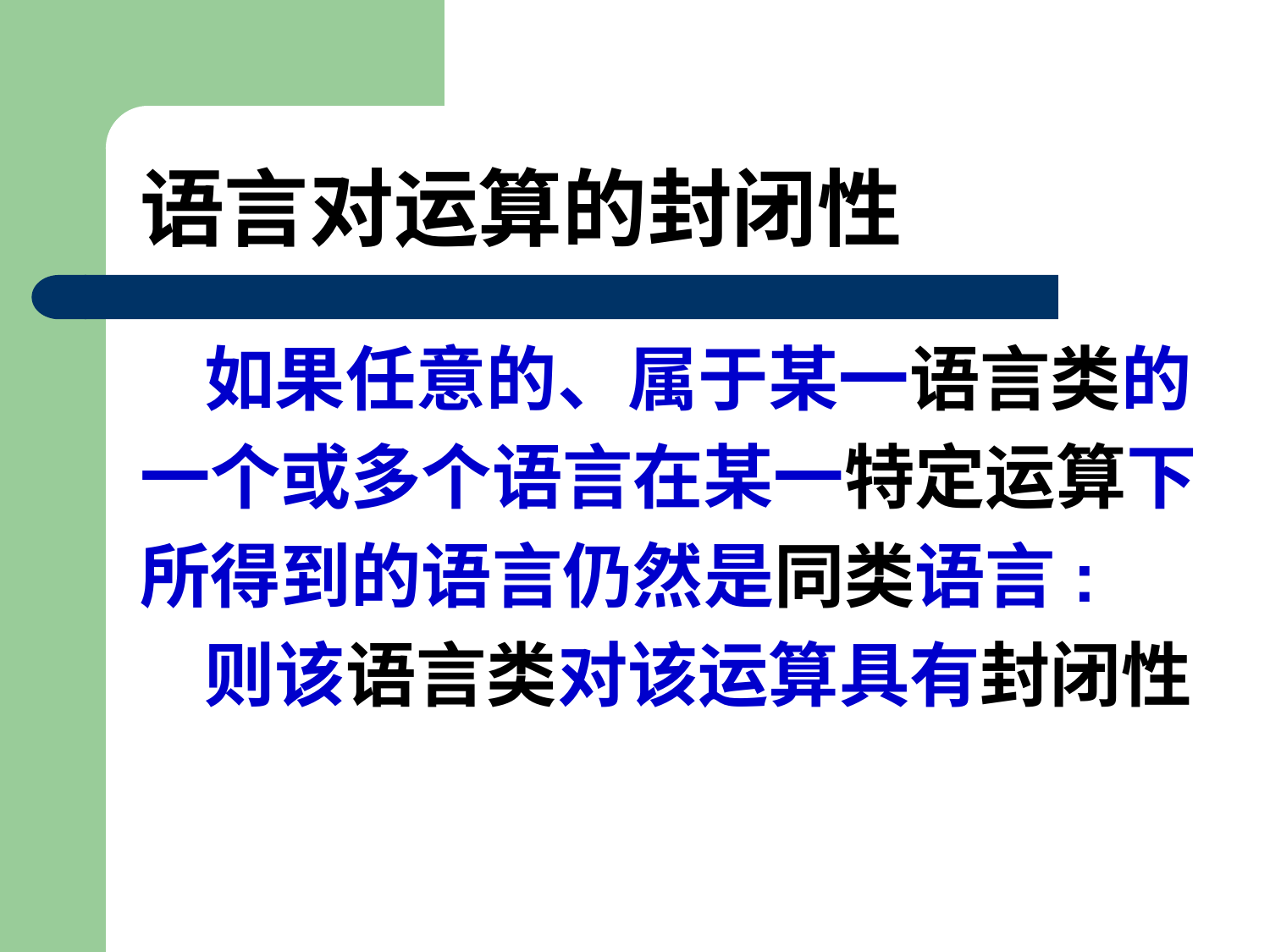

# 语言对运算的封闭性
   如果任意的、属于某一语言类的
一个或多个语言在某一特定运算下
所得到的语言仍然是同类语言:
   则该语言类对该运算具有封闭性